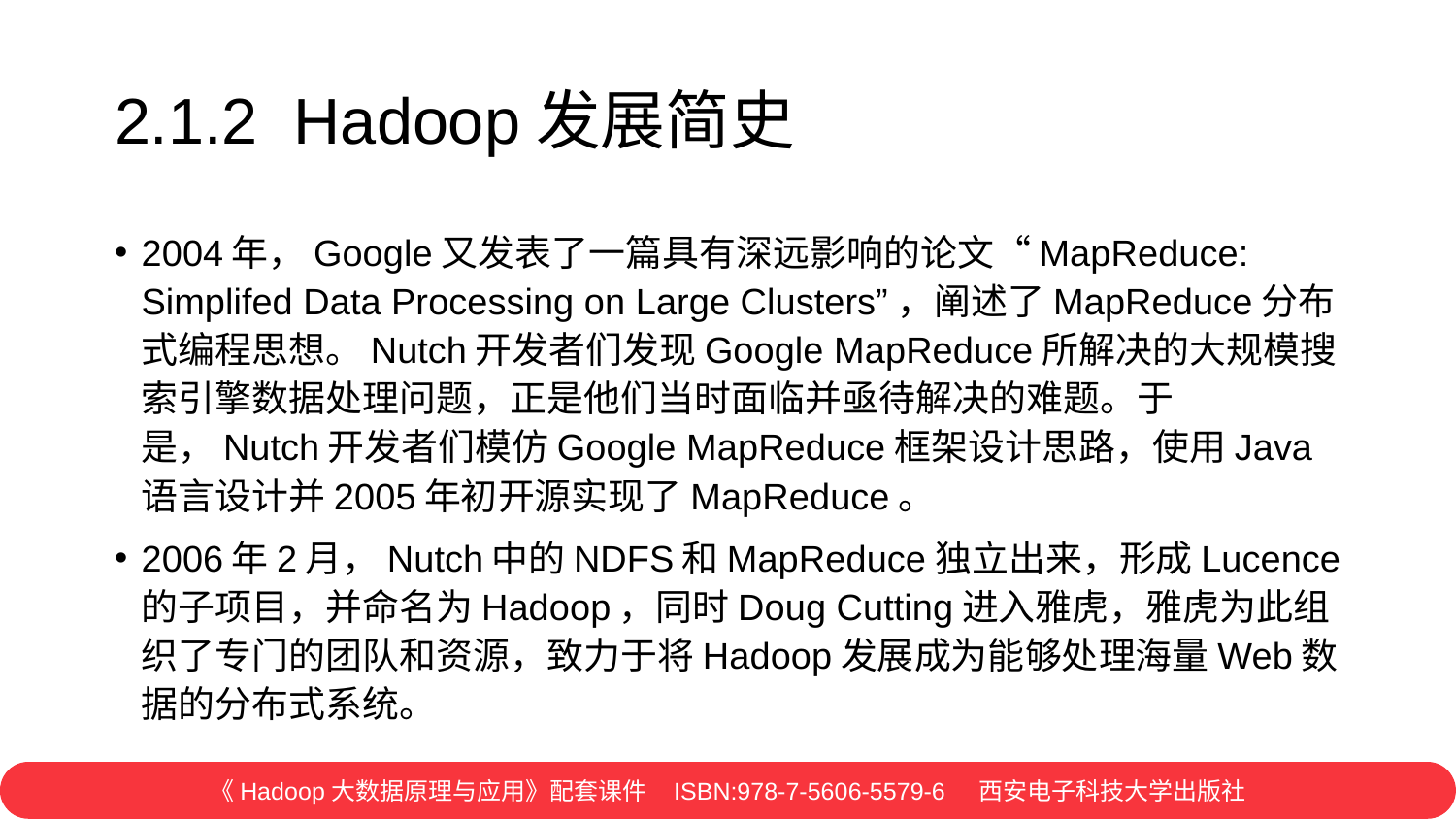

# 2.1.2  Hadoop发展简史
2004年，Google又发表了一篇具有深远影响的论文“MapReduce: Simplifed Data Processing on Large Clusters”，阐述了MapReduce分布式编程思想。Nutch开发者们发现Google MapReduce所解决的大规模搜索引擎数据处理问题，正是他们当时面临并亟待解决的难题。于是，Nutch开发者们模仿Google MapReduce框架设计思路，使用Java语言设计并2005年初开源实现了MapReduce。
2006年2月，Nutch中的NDFS和MapReduce独立出来，形成Lucence的子项目，并命名为Hadoop，同时Doug Cutting进入雅虎，雅虎为此组织了专门的团队和资源，致力于将Hadoop发展成为能够处理海量Web数据的分布式系统。